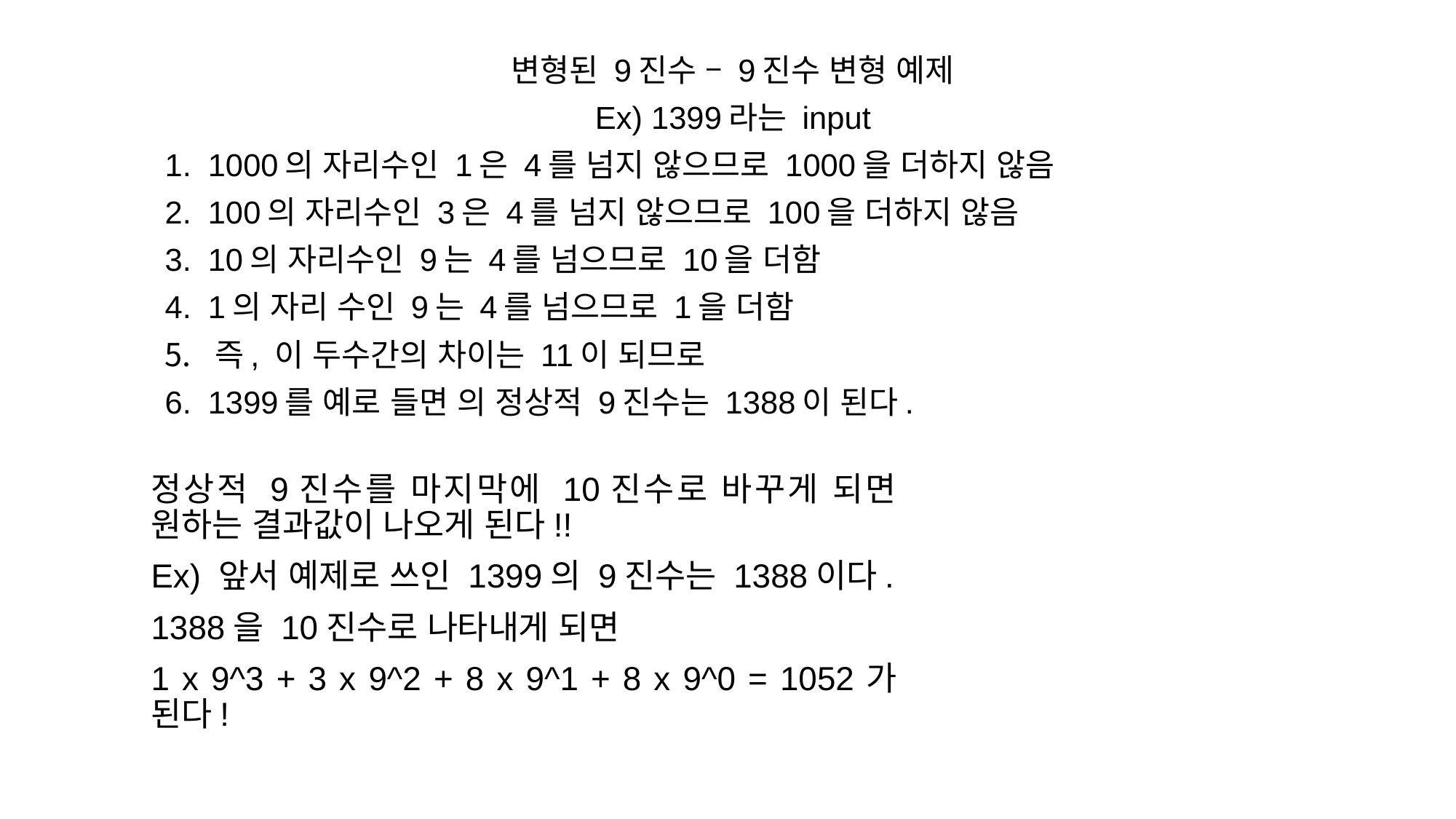

변형된 9진수 – 9진수 변형 예제
Ex) 1399라는 input
  1000의 자리수인 1은 4를 넘지 않으므로 1000을 더하지 않음
  100의 자리수인 3은 4를 넘지 않으므로 100을 더하지 않음
  10의 자리수인 9는 4를 넘으므로 10을 더함
  1의 자리 수인 9는 4를 넘으므로 1을 더함
  즉, 이 두수간의 차이는 11이 되므로
  1399를 예로 들면 의 정상적 9진수는 1388이 된다.
정상적 9진수를 마지막에 10진수로 바꾸게 되면 원하는 결과값이 나오게 된다!!
Ex) 앞서 예제로 쓰인 1399의 9진수는 1388이다.
1388을 10진수로 나타내게 되면
1 x 9^3 + 3 x 9^2 + 8 x 9^1 + 8 x 9^0 = 1052가 된다!